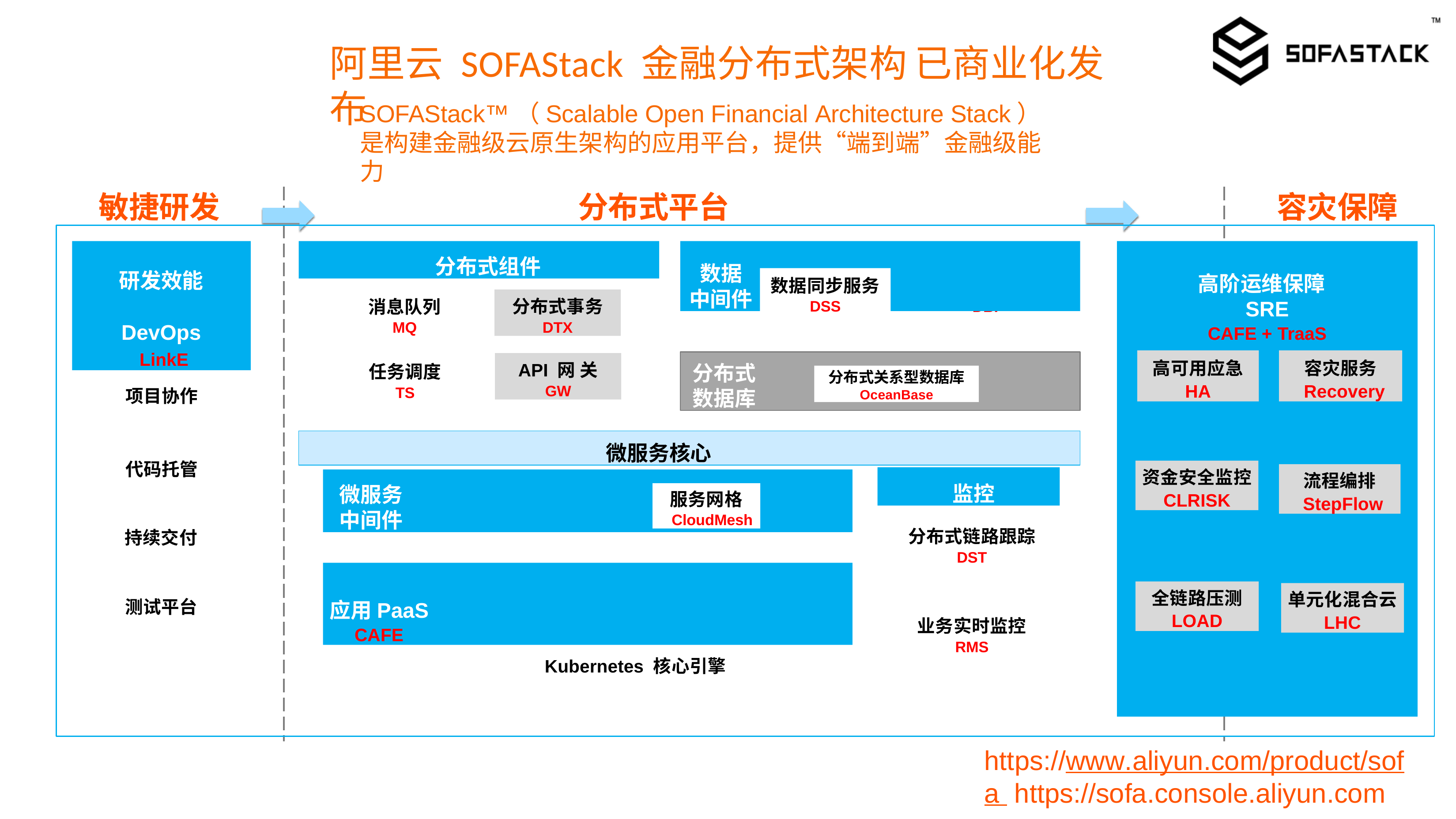

# 阿里云 SOFAStack 金融分布式架构已商业化发布
SOFAStack™（Scalable Open Financial Architecture Stack）  是构建金融级云原生架构的应用平台，提供“端到端”金融级能力

分布式平台
容灾保障
敏捷研发

研发效能  DevOps  LinkE
分布式组件
数据 中间件

数据同步服务
DSS
数据访问代理
DBP
高阶运维保障	SRE
CAFE + TraaS
分布式事务
DTX
消息队列
MQ
高可用应急
HA
容灾服务
Recovery
分布式 数据库
API 网 关
GW
任务调度
TS
分布式关系型数据库
OceanBase
项目协作
微服务核心
代码托管
资金安全监控
CLRISK
流程编排
StepFlow
监控
微服务 中间件
微服务平台
MS
服务网格
CloudMesh
持续交付
分布式链路跟踪
DST

应用PaaS
CAFE
经典应用
CAS
容器应用
AKS
无服务器应用
SAS
全链路压测
LOAD
单元化混合云
LHC
测试平台
业务实时监控
RMS
Kubernetes 核心引擎

https://www.aliyun.com/product/sofa  https://sofa.console.aliyun.com